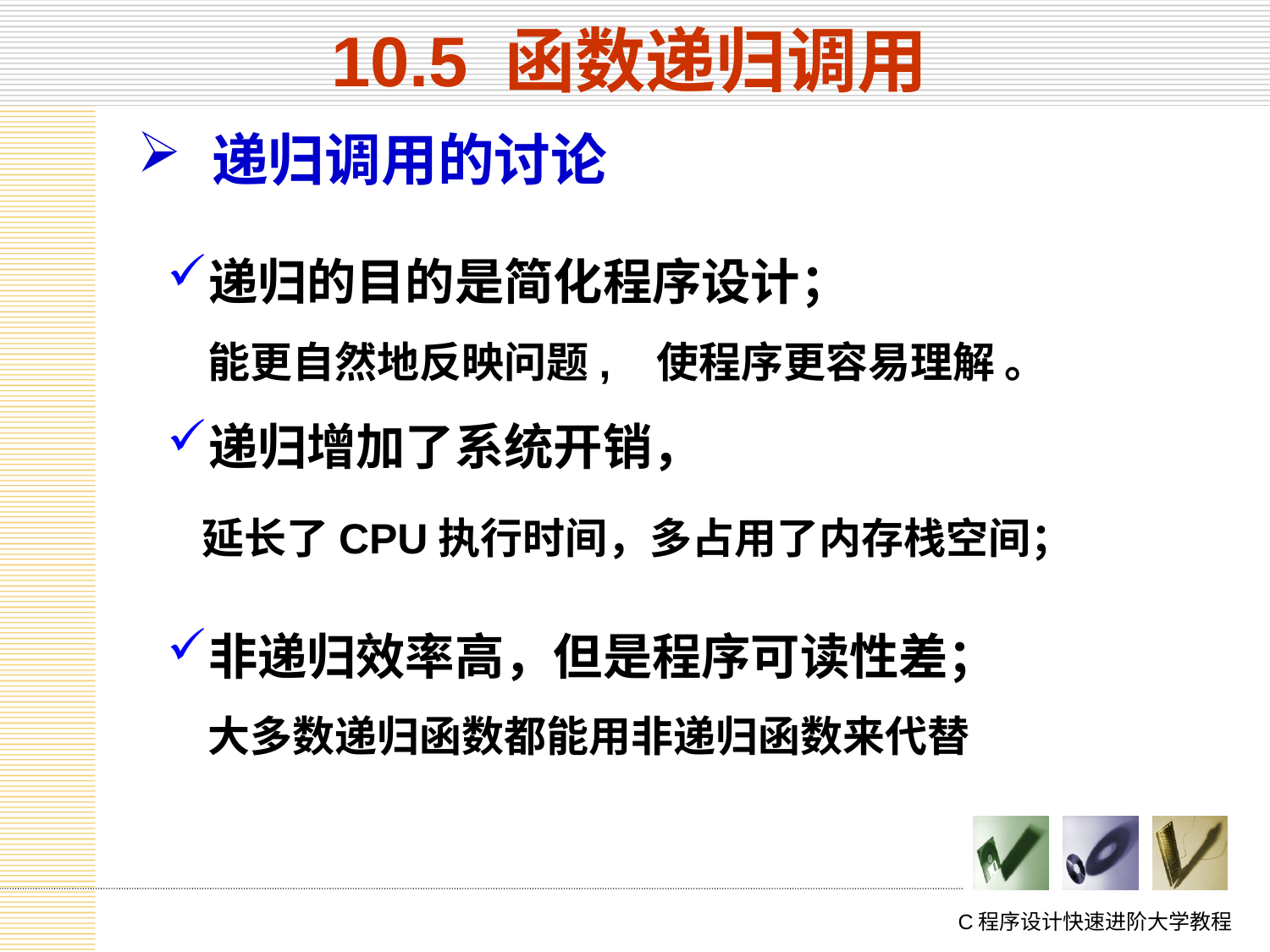

# 10.5 函数递归调用
 递归调用的讨论
递归的目的是简化程序设计；
    能更自然地反映问题,   使程序更容易理解 。
递归增加了系统开销，
  延长了CPU执行时间，多占用了内存栈空间；

非递归效率高，但是程序可读性差；
    大多数递归函数都能用非递归函数来代替

61
C程序设计快速进阶大学教程